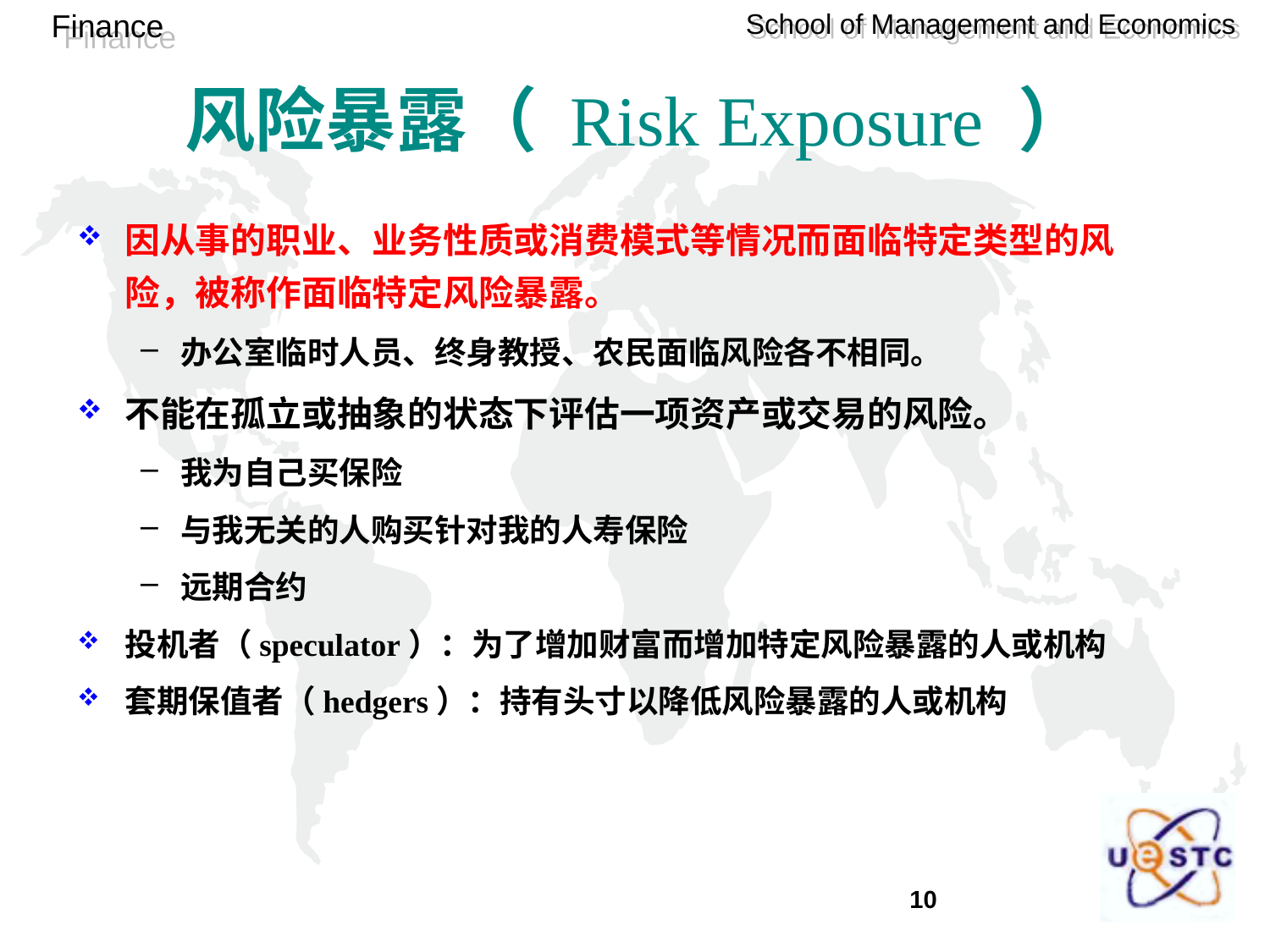

# 风险暴露（ Risk Exposure ）
因从事的职业、业务性质或消费模式等情况而面临特定类型的风险，被称作面临特定风险暴露。
办公室临时人员、终身教授、农民面临风险各不相同。
不能在孤立或抽象的状态下评估一项资产或交易的风险。
我为自己买保险
与我无关的人购买针对我的人寿保险
远期合约
投机者（speculator）：为了增加财富而增加特定风险暴露的人或机构
套期保值者（hedgers）：持有头寸以降低风险暴露的人或机构